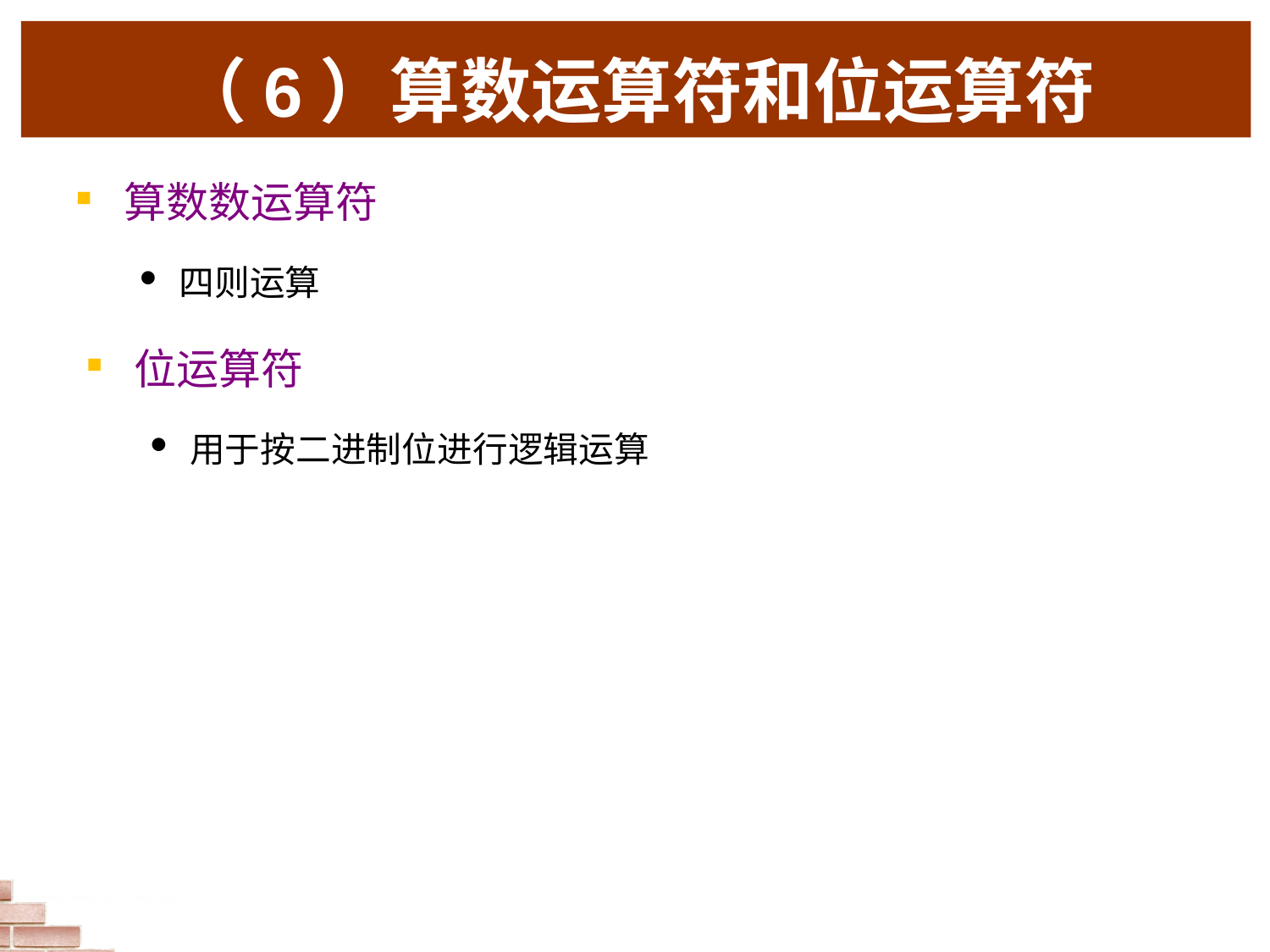

（6）算数运算符和位运算符
算数数运算符
四则运算
位运算符
用于按二进制位进行逻辑运算